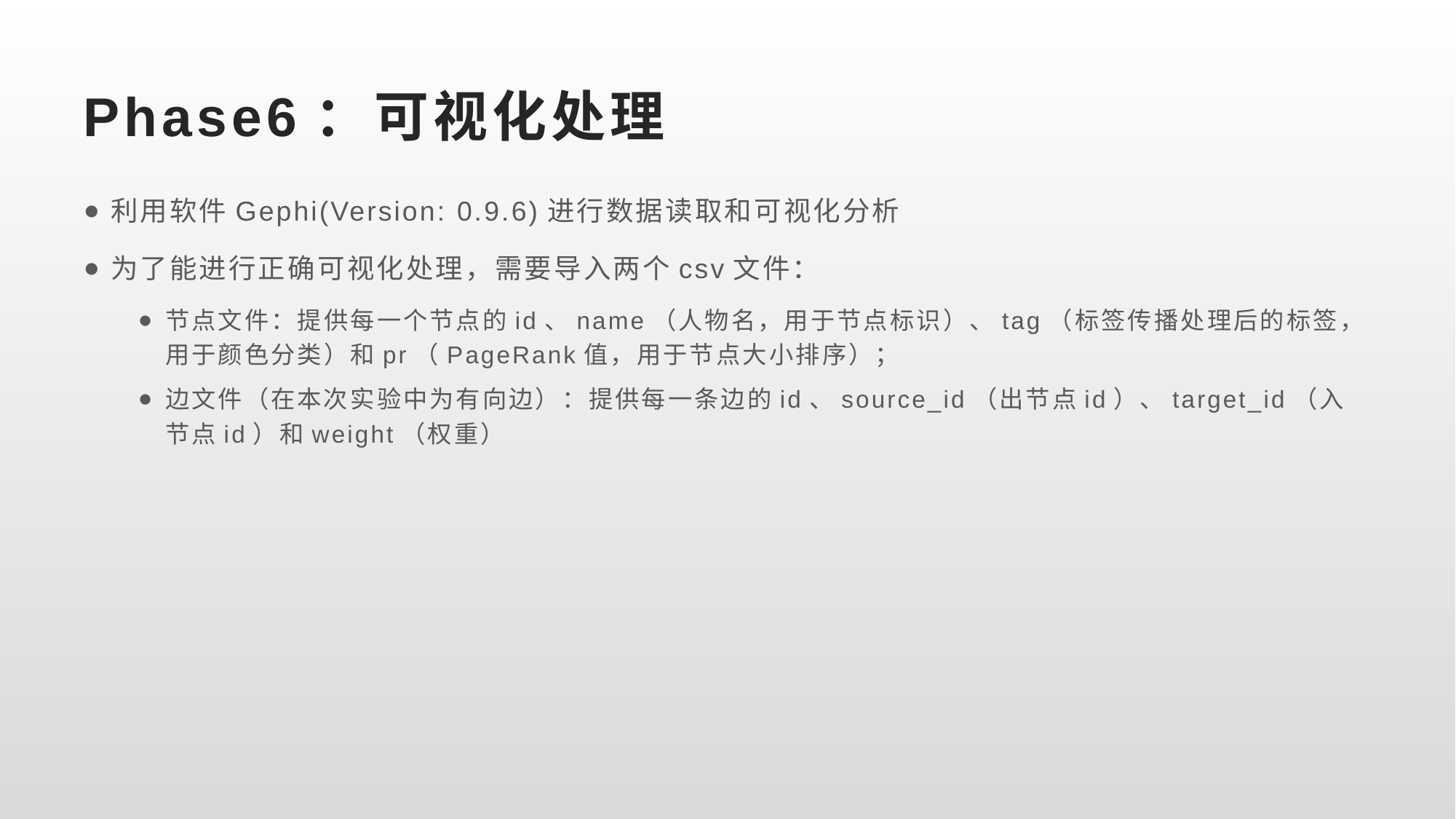

# Phase6：可视化处理
利用软件Gephi(Version: 0.9.6)进行数据读取和可视化分析
为了能进行正确可视化处理，需要导入两个csv文件：
节点文件：提供每一个节点的id、name（人物名，用于节点标识）、tag（标签传播处理后的标签，用于颜色分类）和pr（PageRank值，用于节点大小排序）；
边文件（在本次实验中为有向边）：提供每一条边的id、source_id（出节点id）、target_id（入节点id）和weight（权重）